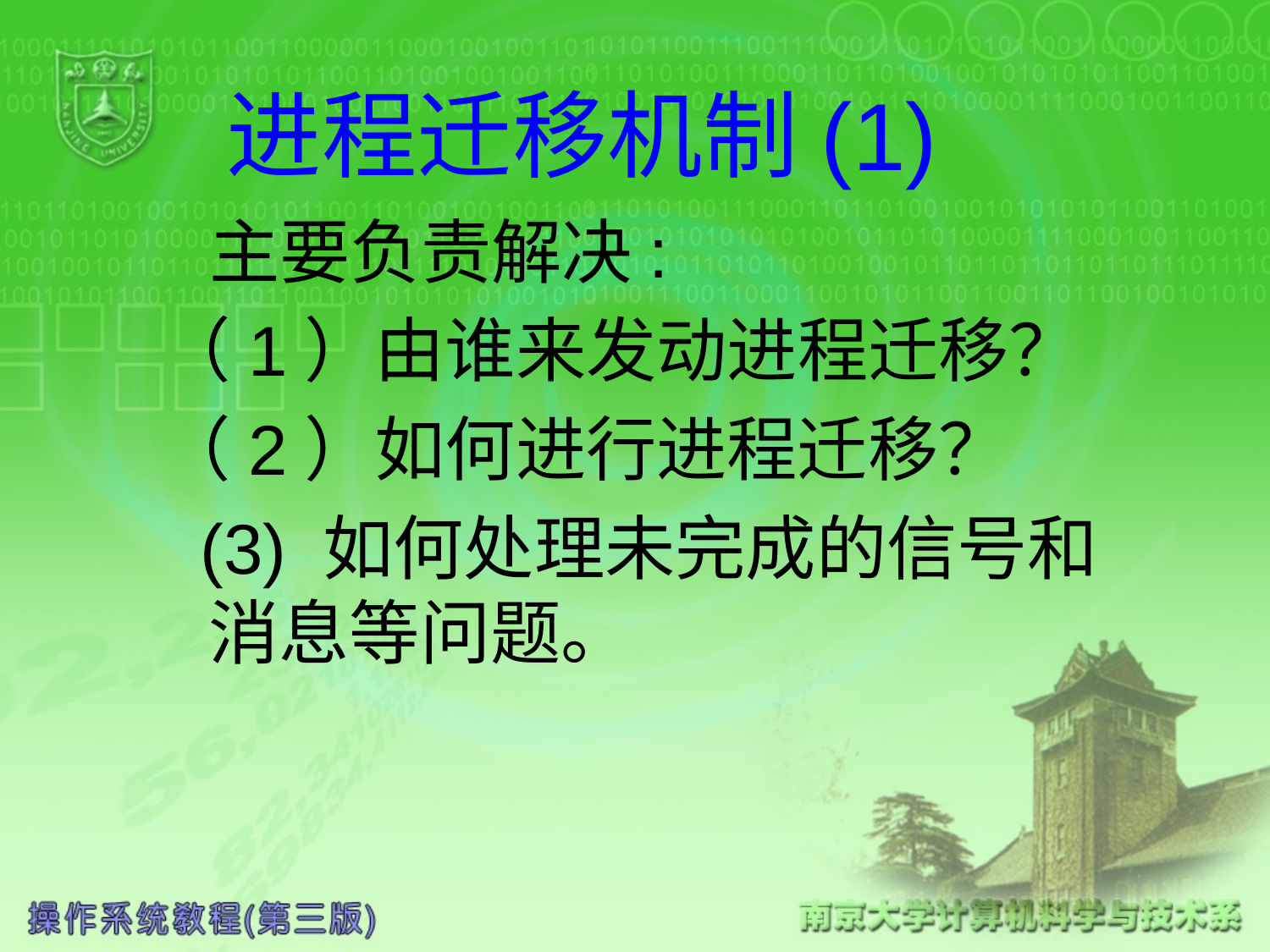

# 进程迁移机制(1)
  主要负责解决:
（1）由谁来发动进程迁移？
（2）如何进行进程迁移？
  (3) 如何处理未完成的信号和消息等问题。